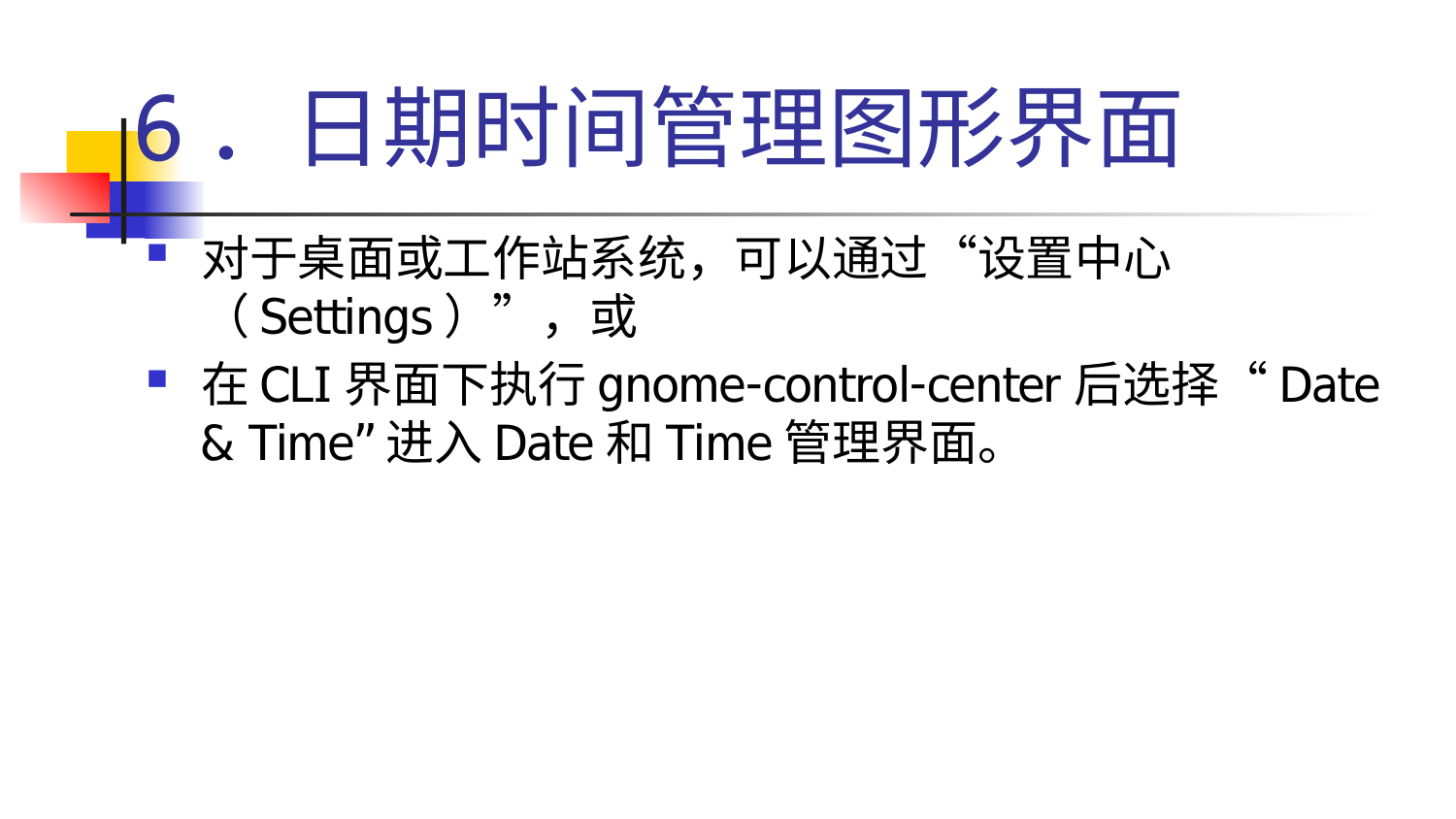

# 6．日期时间管理图形界面
对于桌面或工作站系统，可以通过“设置中心（Settings）”，或
在CLI界面下执行gnome-control-center后选择“Date & Time”进入Date和Time管理界面。